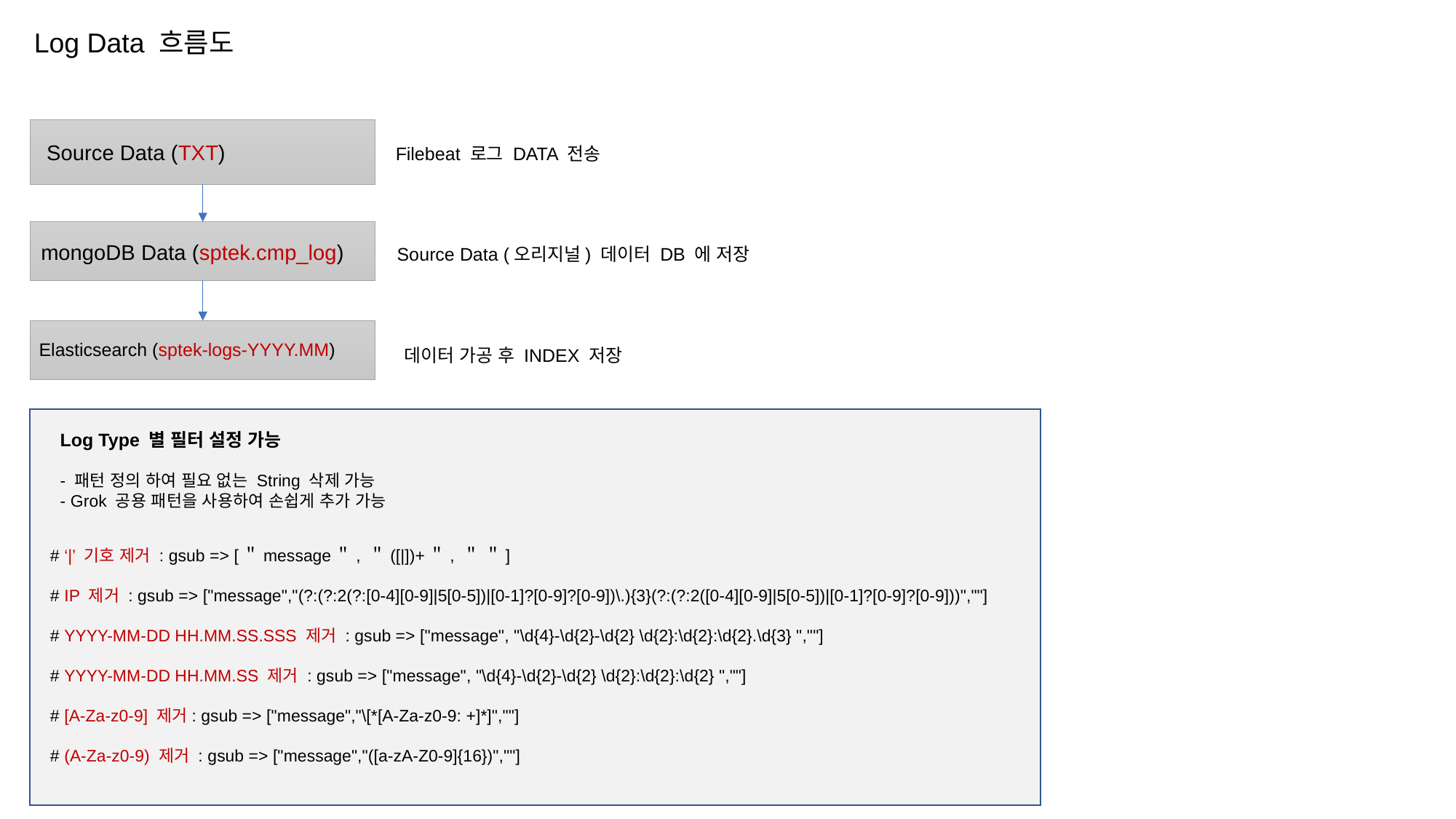

Log Data 흐름도

Source Data (TXT)
Filebeat 로그 DATA 전송

mongoDB Data (sptek.cmp_log)
Source Data (오리지널) 데이터 DB 에 저장

Elasticsearch (sptek-logs-YYYY.MM)
데이터 가공 후 INDEX 저장

Log Type 별 필터 설정 가능
- 패턴 정의 하여 필요 없는 String 삭제 가능
- Grok 공용 패턴을 사용하여 손쉽게 추가 가능
# ‘|’ 기호 제거 : gsub => [＂message＂, ＂([|])+＂, ＂ ＂]
# IP 제거 : gsub => ["message","(?:(?:2(?:[0-4][0-9]|5[0-5])|[0-1]?[0-9]?[0-9])\.){3}(?:(?:2([0-4][0-9]|5[0-5])|[0-1]?[0-9]?[0-9]))",""]
# YYYY-MM-DD HH.MM.SS.SSS 제거 : gsub => ["message", "\d{4}-\d{2}-\d{2} \d{2}:\d{2}:\d{2}.\d{3} ",""]
# YYYY-MM-DD HH.MM.SS 제거 : gsub => ["message", "\d{4}-\d{2}-\d{2} \d{2}:\d{2}:\d{2} ",""]
# [A-Za-z0-9] 제거: gsub => ["message","\[*[A-Za-z0-9: +]*]",""]
# (A-Za-z0-9) 제거 : gsub => ["message","([a-zA-Z0-9]{16})",""]